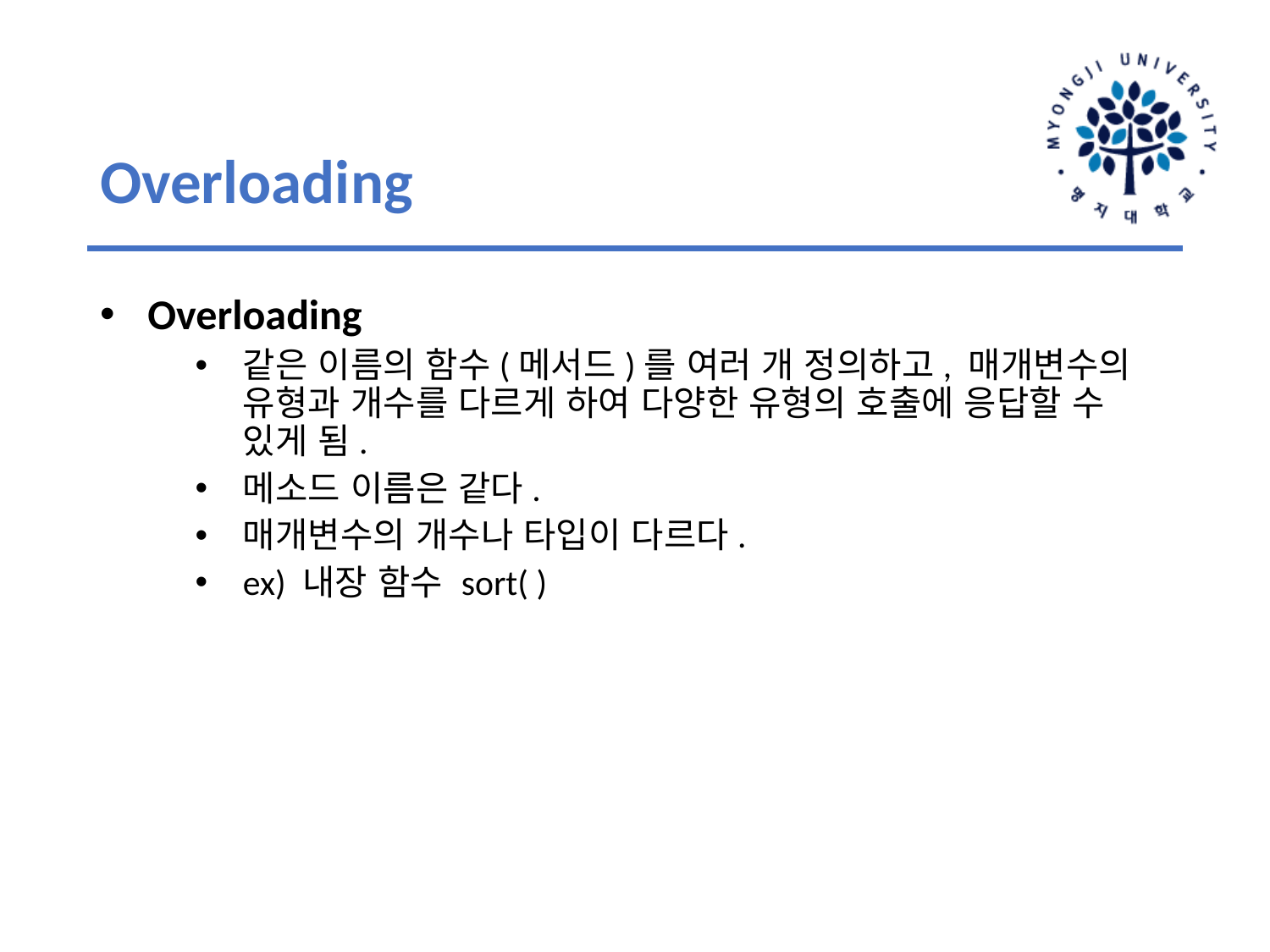

# Overloading
Overloading
같은 이름의 함수(메서드)를 여러 개 정의하고, 매개변수의 유형과 개수를 다르게 하여 다양한 유형의 호출에 응답할 수 있게 됨.
메소드 이름은 같다.
매개변수의 개수나 타입이 다르다.
ex) 내장 함수 sort( )